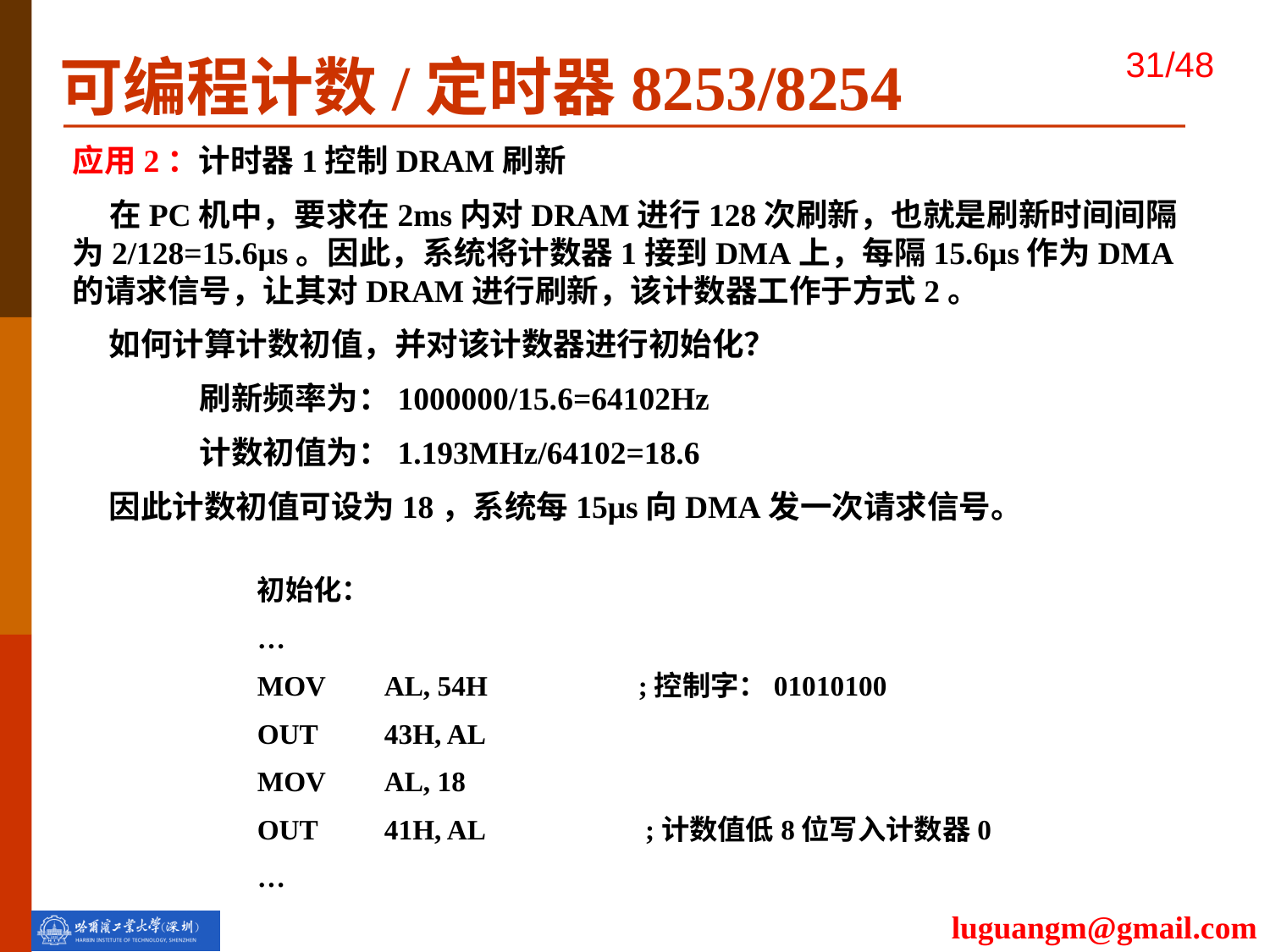

可编程计数/定时器8253/8254
应用2：计时器1控制DRAM刷新
    在PC机中，要求在2ms内对DRAM进行128次刷新，也就是刷新时间间隔为2/128=15.6μs。因此，系统将计数器1接到DMA上，每隔15.6μs作为DMA的请求信号，让其对DRAM进行刷新，该计数器工作于方式2。
    如何计算计数初值，并对该计数器进行初始化？
	刷新频率为：1000000/15.6=64102Hz
	计数初值为：1.193MHz/64102=18.6
    因此计数初值可设为18，系统每15μs向DMA发一次请求信号。
初始化：
…
MOV 	AL, 54H		;控制字：01010100
OUT	43H, AL
MOV	AL, 18
OUT	41H, AL		 ;计数值低8位写入计数器0
…